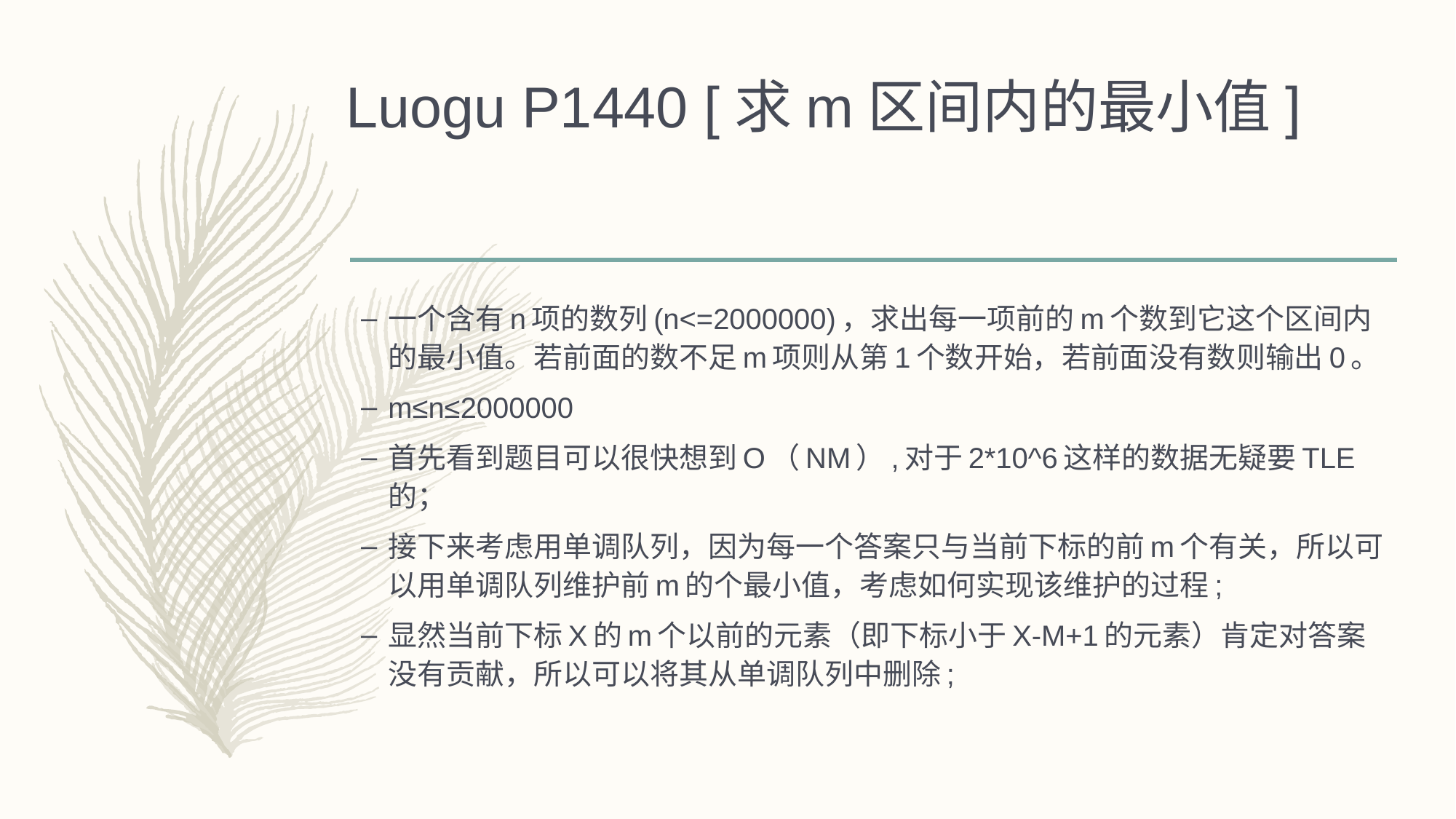

# Luogu P1440 [求m区间内的最小值]
一个含有n项的数列(n<=2000000)，求出每一项前的m个数到它这个区间内的最小值。若前面的数不足m项则从第1个数开始，若前面没有数则输出0。
m≤n≤2000000
首先看到题目可以很快想到O（NM）,对于2*10^6这样的数据无疑要TLE的；
接下来考虑用单调队列，因为每一个答案只与当前下标的前m个有关，所以可以用单调队列维护前m的个最小值，考虑如何实现该维护的过程;
显然当前下标X的m个以前的元素（即下标小于X-M+1的元素）肯定对答案没有贡献，所以可以将其从单调队列中删除;